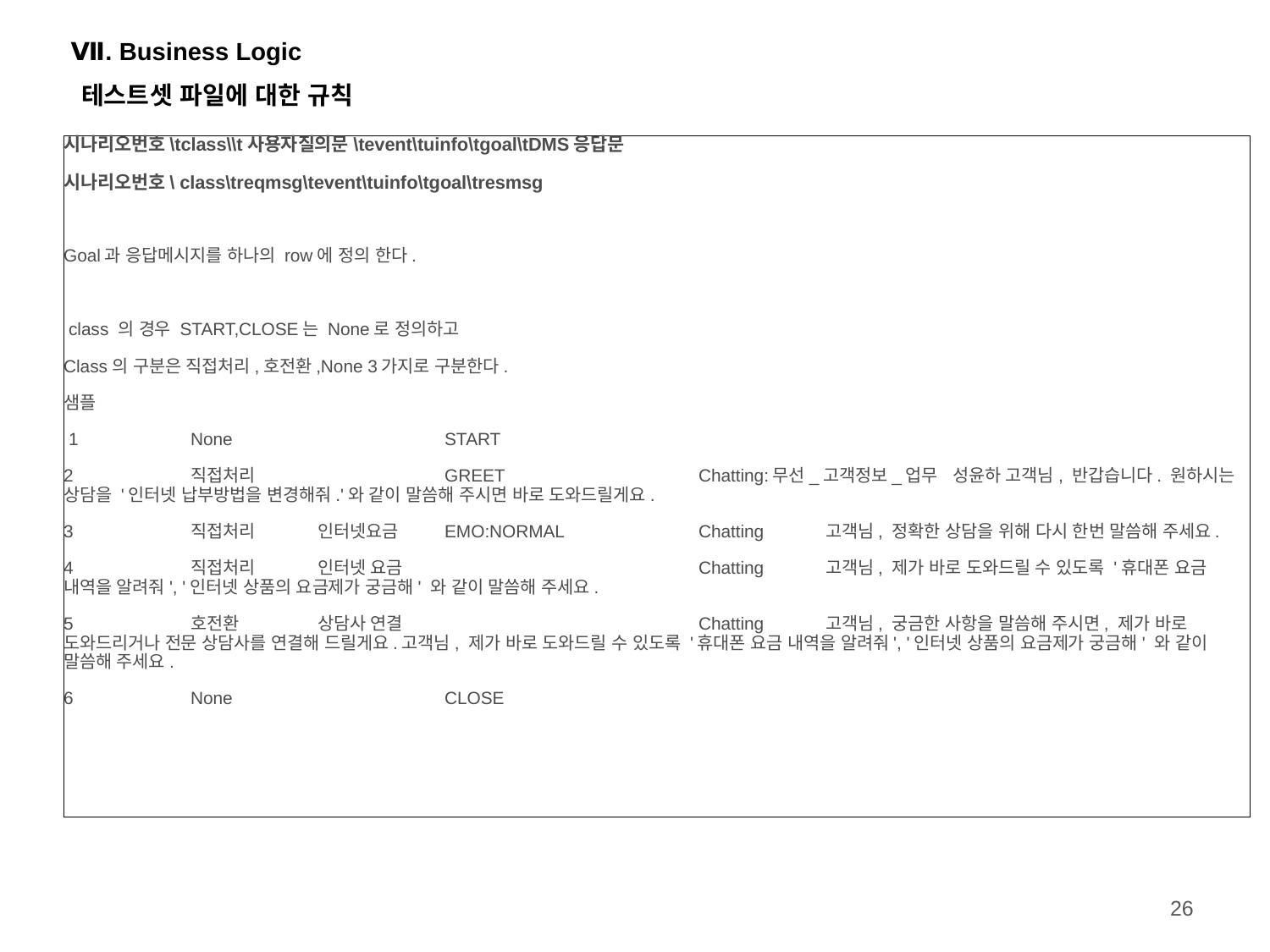

Ⅶ. Business Logic
테스트셋 파일에 대한 규칙
시나리오번호\tclass\\t사용자질의문\tevent\tuinfo\tgoal\tDMS응답문
시나리오번호\ class\treqmsg\tevent\tuinfo\tgoal\tresmsg

Goal과 응답메시지를 하나의 row에 정의 한다.

 class 의 경우 START,CLOSE는 None로 정의하고
Class의 구분은 직접처리,호전환,None 3가지로 구분한다.
샘플
 1	None		START
2	직접처리		GREET		Chatting:무선_고객정보_업무	성윤하 고객님, 반갑습니다. 원하시는 상담을 '인터넷 납부방법을 변경해줘.'와 같이 말씀해 주시면 바로 도와드릴게요.
3	직접처리	인터넷요금	EMO:NORMAL		Chatting	고객님, 정확한 상담을 위해 다시 한번 말씀해 주세요.
4	직접처리	인터넷 요금			Chatting	고객님, 제가 바로 도와드릴 수 있도록 '휴대폰 요금 내역을 알려줘', '인터넷 상품의 요금제가 궁금해' 와 같이 말씀해 주세요.
5	호전환	상담사 연결			Chatting	고객님, 궁금한 사항을 말씀해 주시면, 제가 바로 도와드리거나 전문 상담사를 연결해 드릴게요.고객님, 제가 바로 도와드릴 수 있도록 '휴대폰 요금 내역을 알려줘', '인터넷 상품의 요금제가 궁금해' 와 같이 말씀해 주세요.
6	None		CLOSE
26